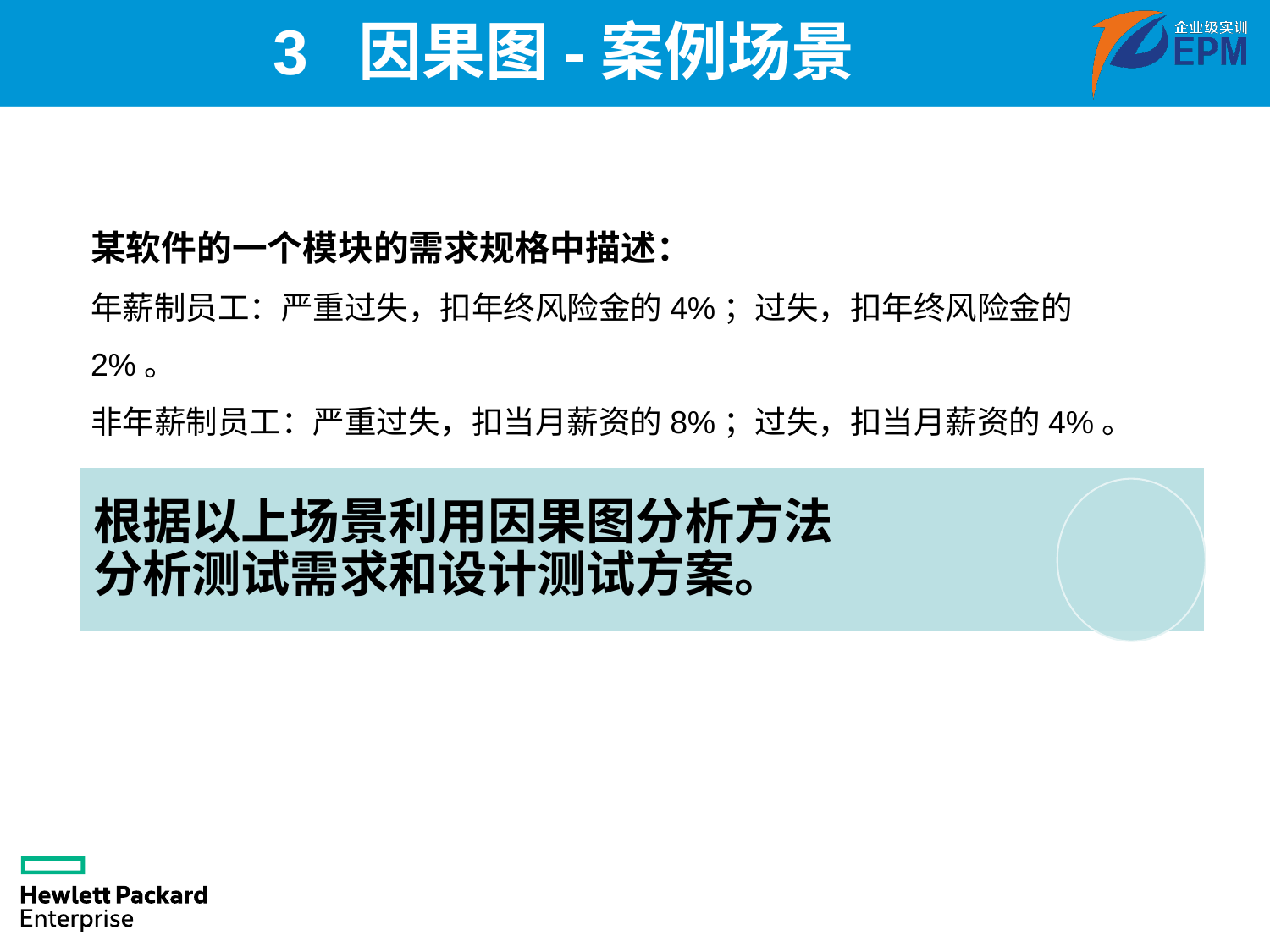

3  因果图-案例场景

某软件的一个模块的需求规格中描述：
年薪制员工：严重过失，扣年终风险金的4%；过失，扣年终风险金的2%。
非年薪制员工：严重过失，扣当月薪资的8%；过失，扣当月薪资的4%。

根据以上场景利用因果图分析方法分析测试需求和设计测试方案。